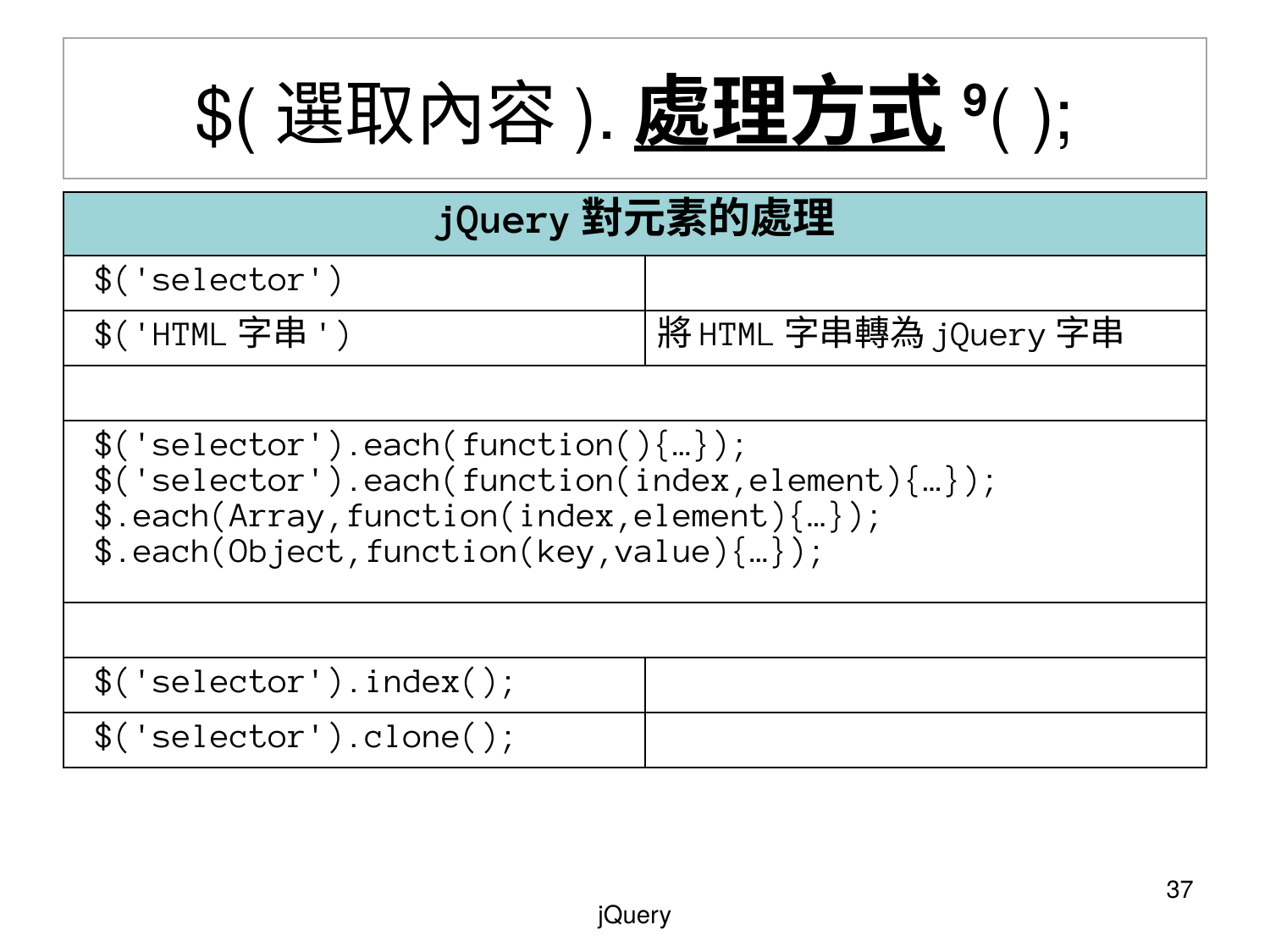

# $(選取內容).處理方式9( );
| jQuery對元素的處理 |  |
| --- | --- |
| $('selector') |  |
| $('HTML字串') | 將HTML字串轉為jQuery字串 |
|  |  |
| $('selector').each(function(){…}); $('selector').each(function(index,element){…}); $.each(Array,function(index,element){…}); $.each(Object,function(key,value){…}); |  |
|  |  |
| $('selector').index(); |  |
| $('selector').clone(); |  |
37
jQuery